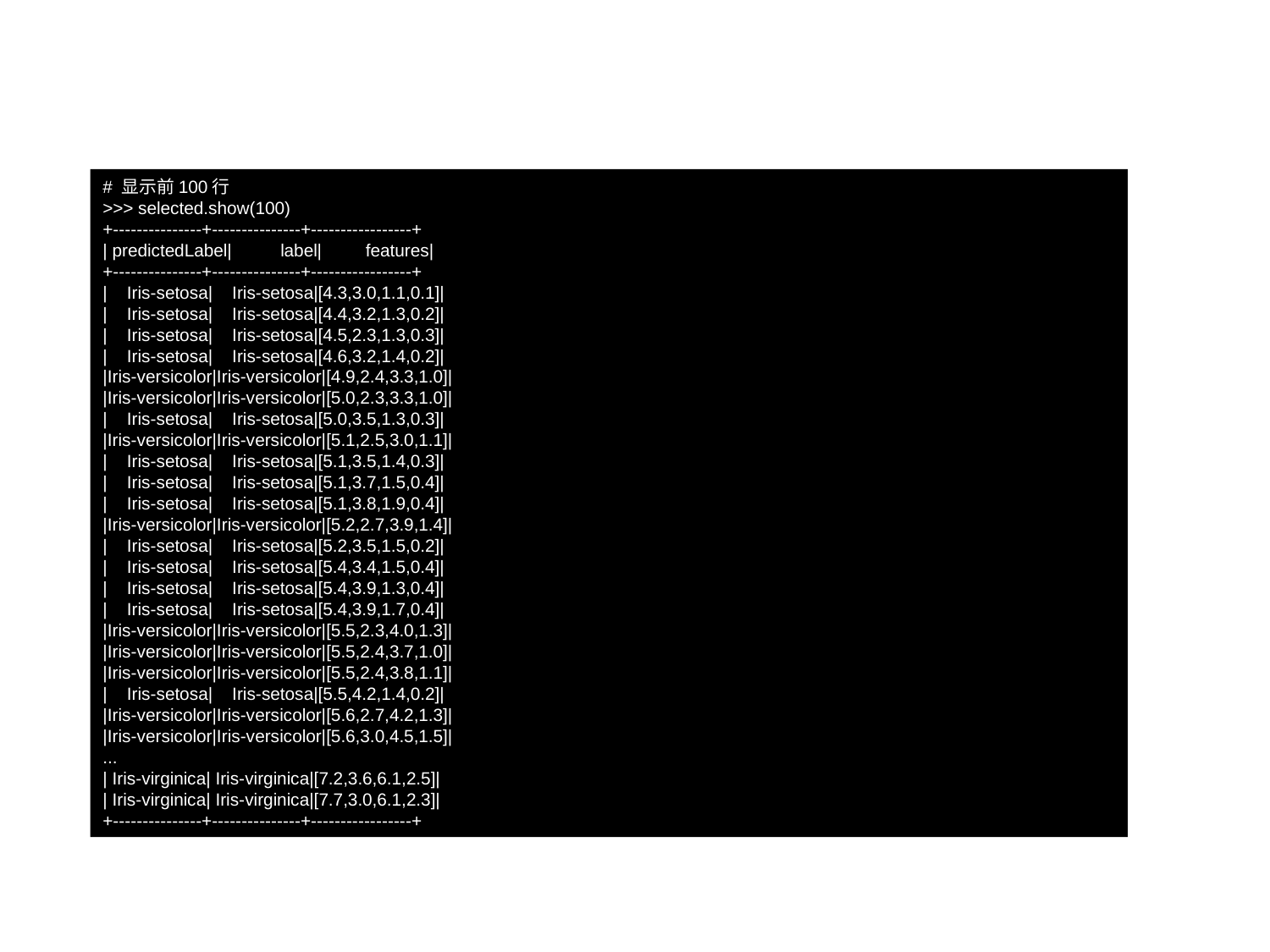

9.7.2 决策树分类算法
# 显示前100行
>>> selected.show(100)
+---------------+---------------+-----------------+
| predictedLabel|          label|         features|
+---------------+---------------+-----------------+
|    Iris-setosa|    Iris-setosa|[4.3,3.0,1.1,0.1]|
|    Iris-setosa|    Iris-setosa|[4.4,3.2,1.3,0.2]|
|    Iris-setosa|    Iris-setosa|[4.5,2.3,1.3,0.3]|
|    Iris-setosa|    Iris-setosa|[4.6,3.2,1.4,0.2]|
|Iris-versicolor|Iris-versicolor|[4.9,2.4,3.3,1.0]|
|Iris-versicolor|Iris-versicolor|[5.0,2.3,3.3,1.0]|
|    Iris-setosa|    Iris-setosa|[5.0,3.5,1.3,0.3]|
|Iris-versicolor|Iris-versicolor|[5.1,2.5,3.0,1.1]|
|    Iris-setosa|    Iris-setosa|[5.1,3.5,1.4,0.3]|
|    Iris-setosa|    Iris-setosa|[5.1,3.7,1.5,0.4]|
|    Iris-setosa|    Iris-setosa|[5.1,3.8,1.9,0.4]|
|Iris-versicolor|Iris-versicolor|[5.2,2.7,3.9,1.4]|
|    Iris-setosa|    Iris-setosa|[5.2,3.5,1.5,0.2]|
|    Iris-setosa|    Iris-setosa|[5.4,3.4,1.5,0.4]|
|    Iris-setosa|    Iris-setosa|[5.4,3.9,1.3,0.4]|
|    Iris-setosa|    Iris-setosa|[5.4,3.9,1.7,0.4]|
|Iris-versicolor|Iris-versicolor|[5.5,2.3,4.0,1.3]|
|Iris-versicolor|Iris-versicolor|[5.5,2.4,3.7,1.0]|
|Iris-versicolor|Iris-versicolor|[5.5,2.4,3.8,1.1]|
|    Iris-setosa|    Iris-setosa|[5.5,4.2,1.4,0.2]|
|Iris-versicolor|Iris-versicolor|[5.6,2.7,4.2,1.3]|
|Iris-versicolor|Iris-versicolor|[5.6,3.0,4.5,1.5]|
...
| Iris-virginica| Iris-virginica|[7.2,3.6,6.1,2.5]|
| Iris-virginica| Iris-virginica|[7.7,3.0,6.1,2.3]|
+---------------+---------------+-----------------+